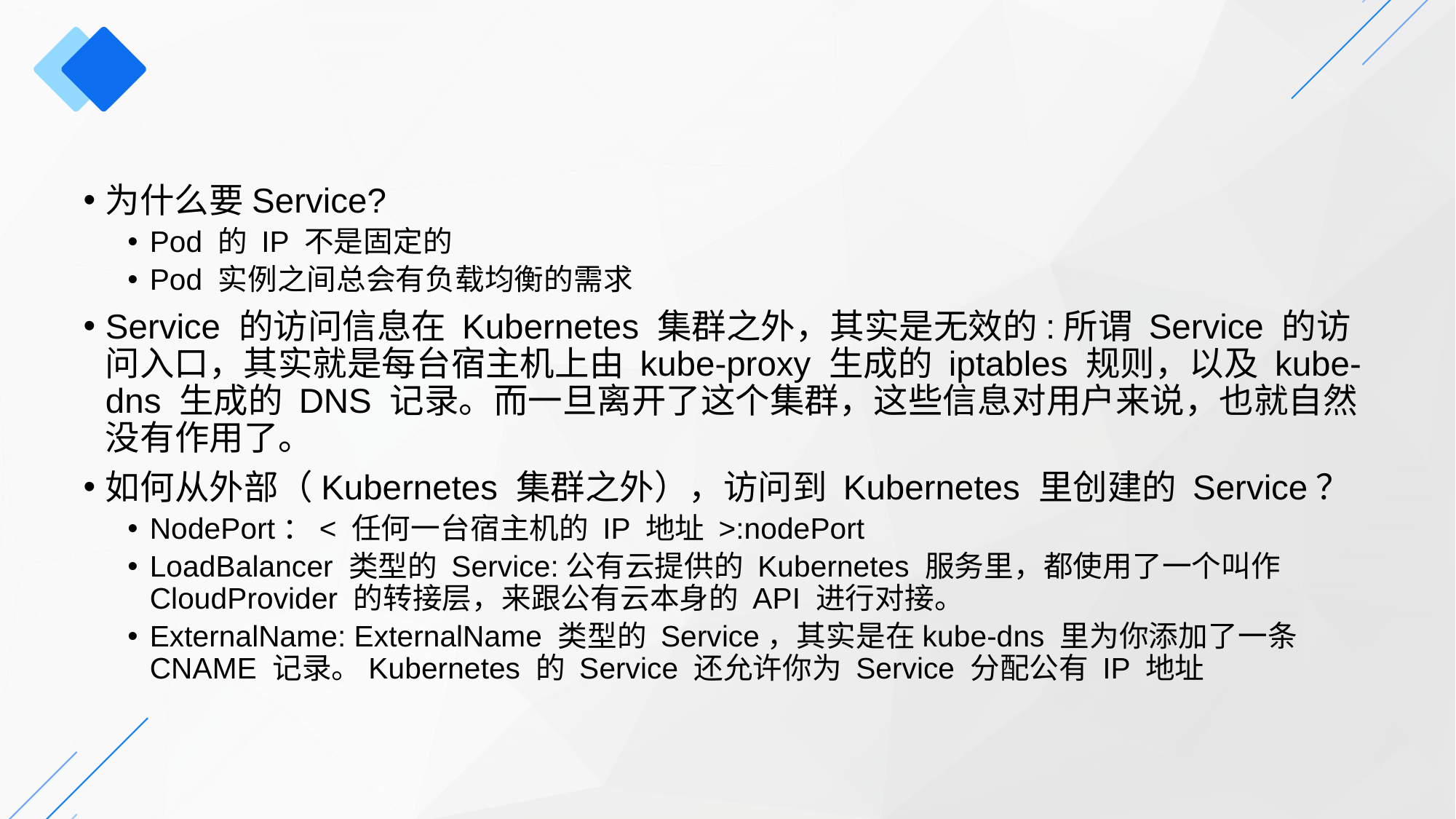

为什么要Service?
Pod 的 IP 不是固定的
Pod 实例之间总会有负载均衡的需求
Service 的访问信息在 Kubernetes 集群之外，其实是无效的:所谓 Service 的访问入口，其实就是每台宿主机上由 kube-proxy 生成的 iptables 规则，以及 kube-dns 生成的 DNS 记录。而一旦离开了这个集群，这些信息对用户来说，也就自然没有作用了。
如何从外部（Kubernetes 集群之外），访问到 Kubernetes 里创建的 Service？
NodePort：< 任何一台宿主机的 IP 地址 >:nodePort
LoadBalancer 类型的 Service:公有云提供的 Kubernetes 服务里，都使用了一个叫作 CloudProvider 的转接层，来跟公有云本身的 API 进行对接。
ExternalName: ExternalName 类型的 Service，其实是在kube-dns 里为你添加了一条 CNAME 记录。Kubernetes 的 Service 还允许你为 Service 分配公有 IP 地址